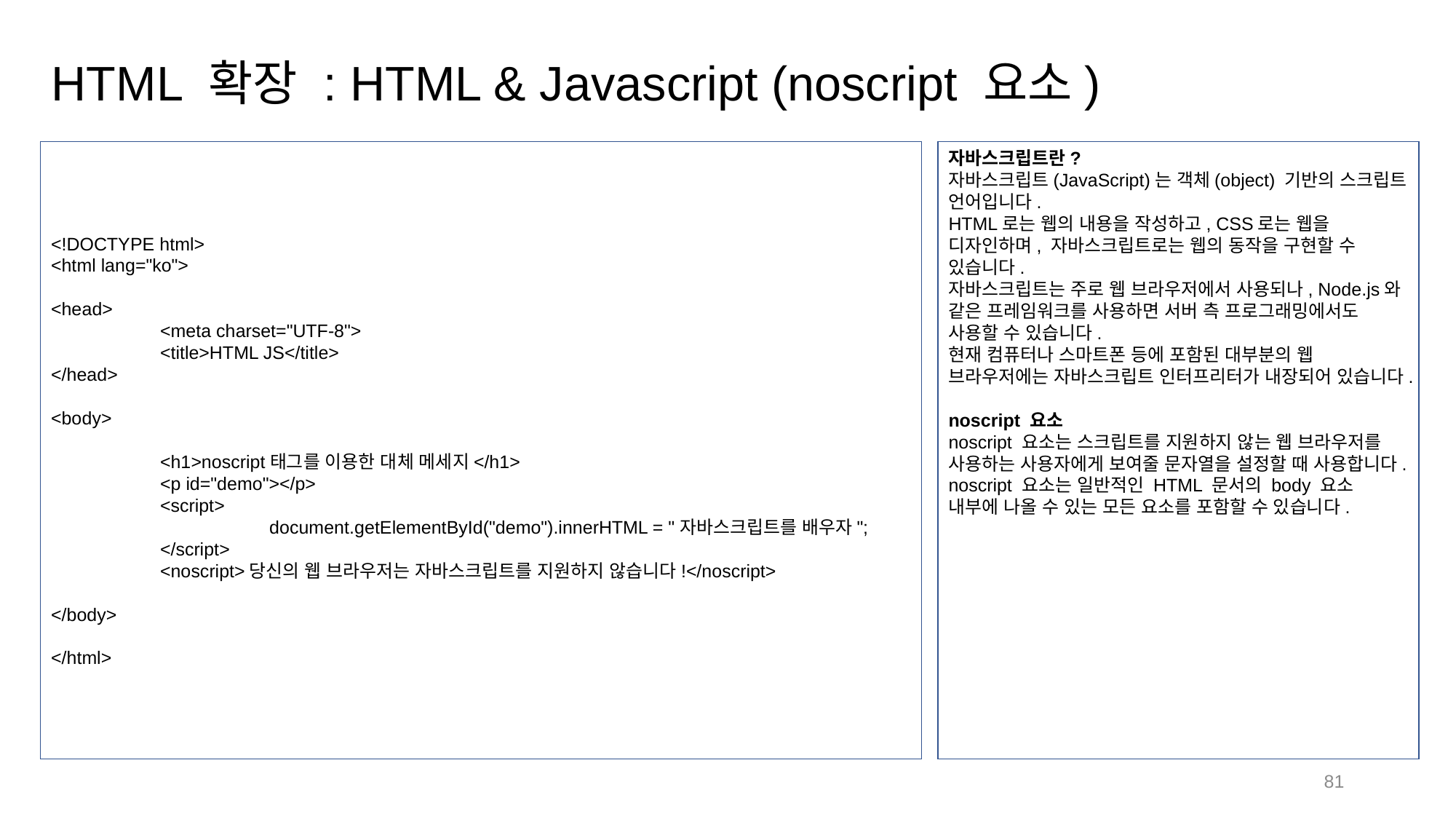

# HTML 확장 : HTML & Javascript (noscript 요소)
<!DOCTYPE html>
<html lang="ko">

<head>
	<meta charset="UTF-8">
	<title>HTML JS</title>
</head>

<body>

	<h1>noscript태그를 이용한 대체 메세지</h1>
	<p id="demo"></p>
	<script>
		document.getElementById("demo").innerHTML = "자바스크립트를 배우자";
	</script>
	<noscript>당신의 웹 브라우저는 자바스크립트를 지원하지 않습니다!</noscript>

</body>

</html>
자바스크립트란?
자바스크립트(JavaScript)는 객체(object) 기반의 스크립트 언어입니다.
HTML로는 웹의 내용을 작성하고, CSS로는 웹을 디자인하며, 자바스크립트로는 웹의 동작을 구현할 수 있습니다.
자바스크립트는 주로 웹 브라우저에서 사용되나, Node.js와 같은 프레임워크를 사용하면 서버 측 프로그래밍에서도 사용할 수 있습니다.
현재 컴퓨터나 스마트폰 등에 포함된 대부분의 웹 브라우저에는 자바스크립트 인터프리터가 내장되어 있습니다.

noscript 요소
noscript 요소는 스크립트를 지원하지 않는 웹 브라우저를 사용하는 사용자에게 보여줄 문자열을 설정할 때 사용합니다.
noscript 요소는 일반적인 HTML 문서의 body 요소 내부에 나올 수 있는 모든 요소를 포함할 수 있습니다.

81